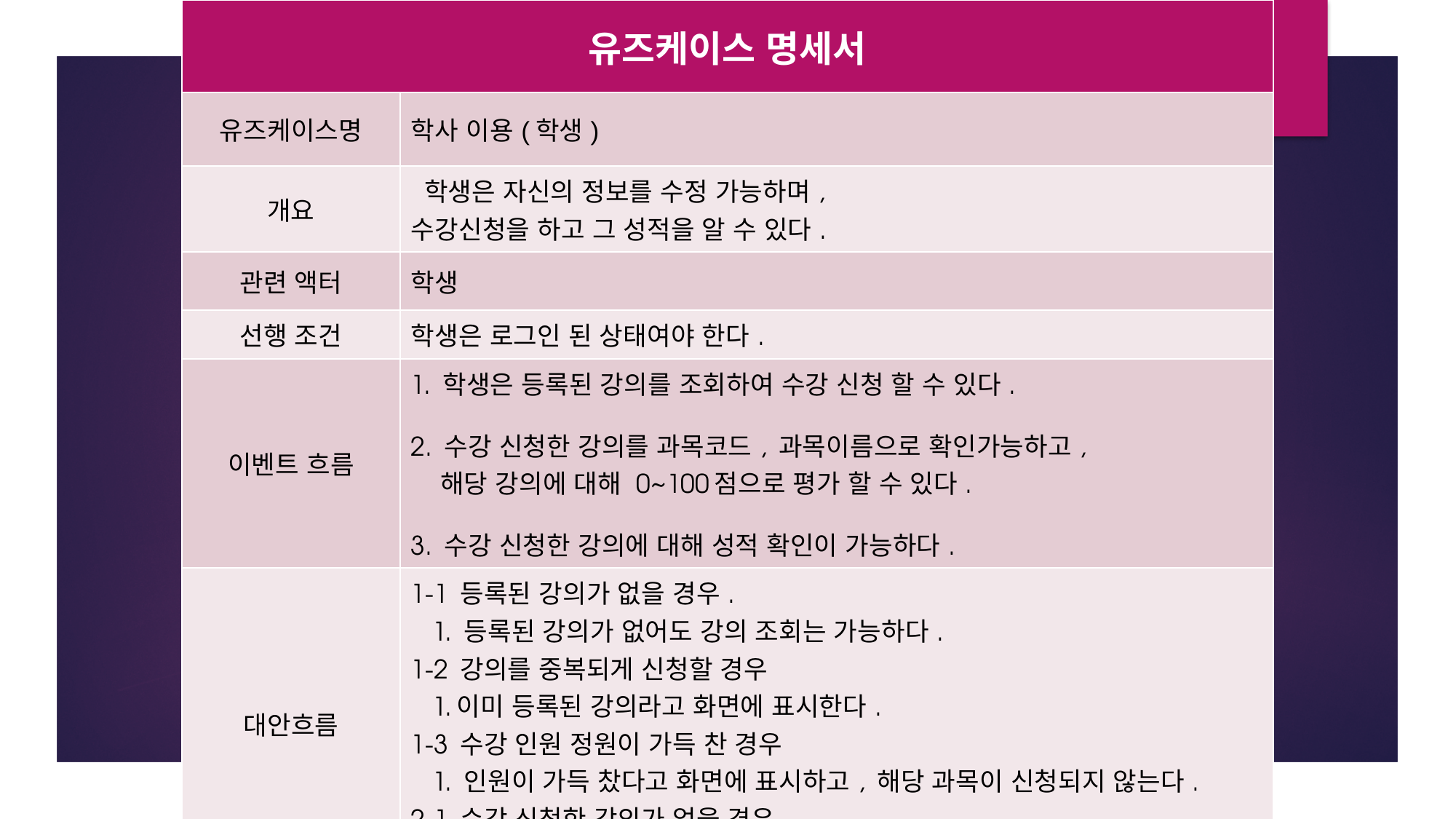

| 유즈케이스 명세서 |  |
| --- | --- |
| 유즈케이스명 | 학사 이용(학생) |
| 개요 | 학생은 자신의 정보를 수정 가능하며, 수강신청을 하고 그 성적을 알 수 있다. |
| 관련 액터 | 학생 |
| 선행 조건 | 학생은 로그인 된 상태여야 한다. |
| 이벤트 흐름 | 1. 학생은 등록된 강의를 조회하여 수강 신청 할 수 있다. 2. 수강 신청한 강의를 과목코드, 과목이름으로 확인가능하고, 해당 강의에 대해 0~100점으로 평가 할 수 있다. 3. 수강 신청한 강의에 대해 성적 확인이 가능하다. |
| 대안흐름 | 1-1 등록된 강의가 없을 경우. 1. 등록된 강의가 없어도 강의 조회는 가능하다. 1-2 강의를 중복되게 신청할 경우 1.이미 등록된 강의라고 화면에 표시한다. 1-3 수강 인원 정원이 가득 찬 경우 1. 인원이 가득 찼다고 화면에 표시하고, 해당 과목이 신청되지 않는다. 2-1 수강 신청한 강의가 없을 경우 1. 수강 신청한 과목이 없다고 화면에 표시한다. |